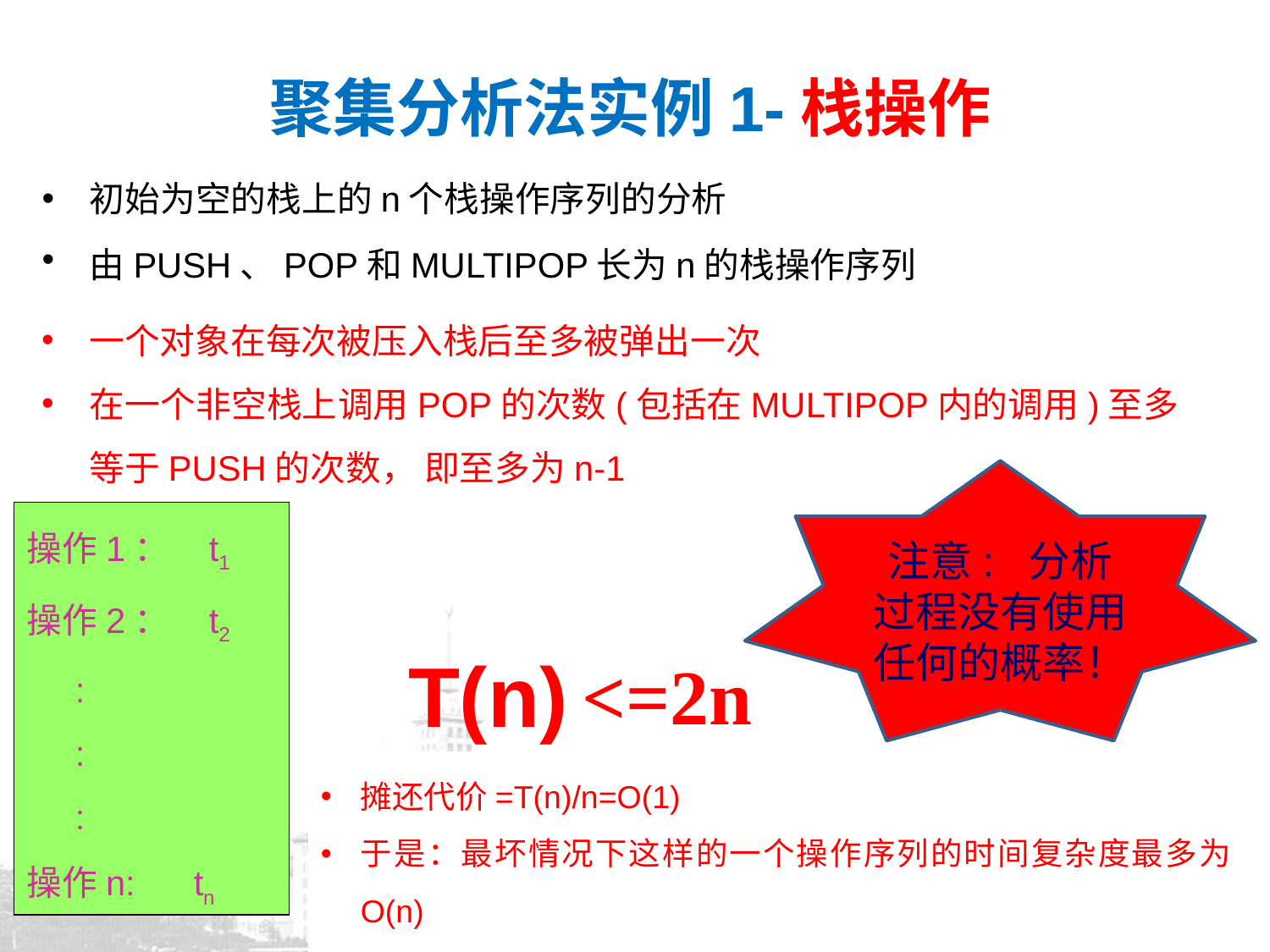

# 聚集分析法实例1-栈操作
初始为空的栈上的n个栈操作序列的分析
由PUSH、POP和MULTIPOP长为n的栈操作序列
一个对象在每次被压入栈后至多被弹出一次
在一个非空栈上调用POP的次数(包括在MULTIPOP内的调用)至多等于PUSH的次数， 即至多为n-1

注意:  分析过程没有使用任何的概率！

操作1：    t1
操作2：    t2
     :
     :
     :
操作n:      tn

T(n)=?
<=2n
摊还代价=T(n)/n=O(1)
于是：最坏情况下这样的一个操作序列的时间复杂度最多为O(n)